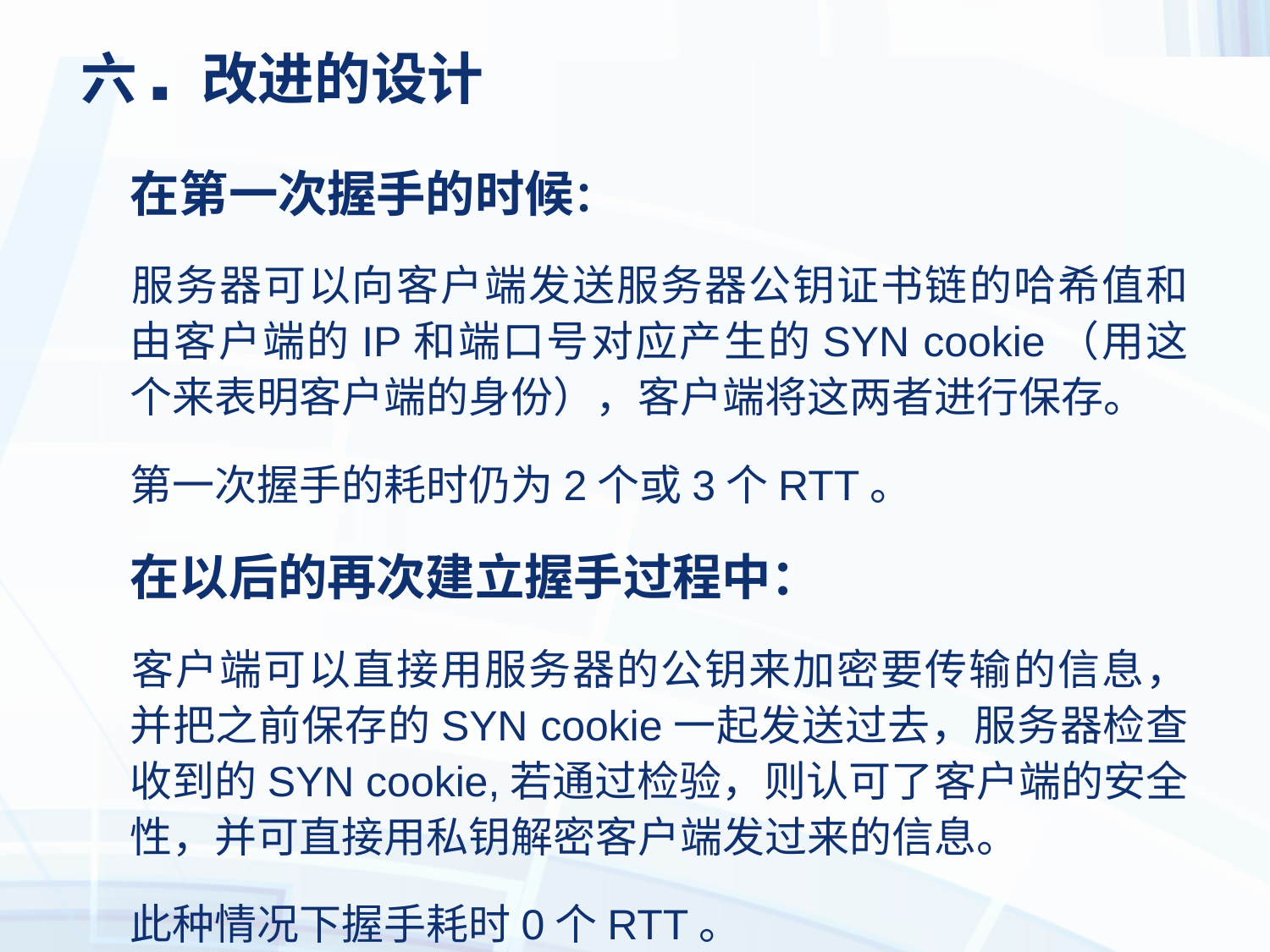

# 六. 改进的设计
	在第一次握手的时候：
	服务器可以向客户端发送服务器公钥证书链的哈希值和由客户端的IP和端口号对应产生的SYN cookie（用这个来表明客户端的身份），客户端将这两者进行保存。
	第一次握手的耗时仍为2个或3个RTT。
	在以后的再次建立握手过程中：
	客户端可以直接用服务器的公钥来加密要传输的信息，并把之前保存的SYN cookie一起发送过去，服务器检查收到的SYN cookie,若通过检验，则认可了客户端的安全性，并可直接用私钥解密客户端发过来的信息。
	此种情况下握手耗时0个RTT。